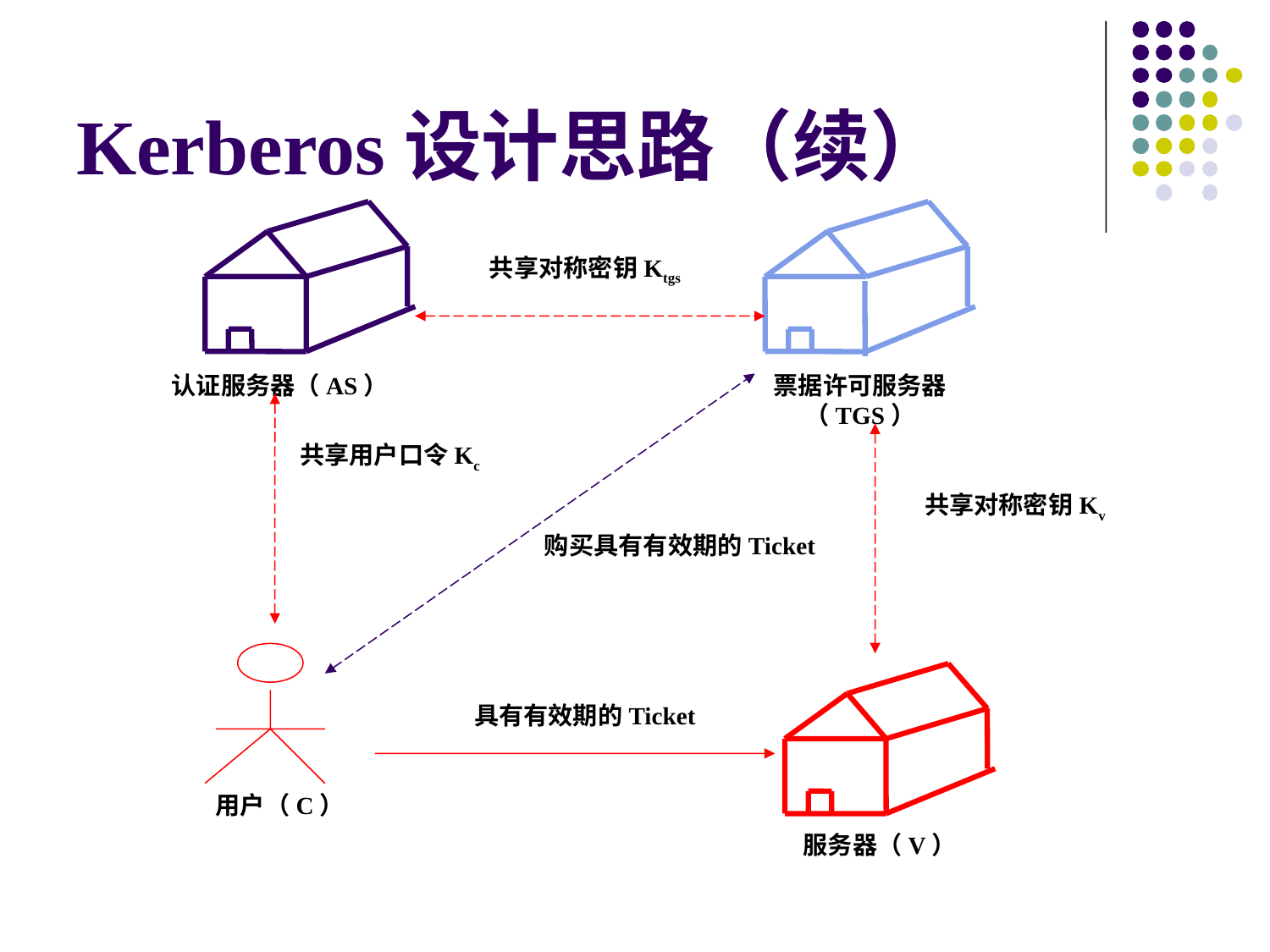

# Kerberos设计思路（续）

共享对称密钥Ktgs

认证服务器（AS）
票据许可服务器（TGS）

购买具有有效期的Ticket

共享用户口令Kc

共享对称密钥Kv

具有有效期的Ticket

用户（C）
服务器（V）